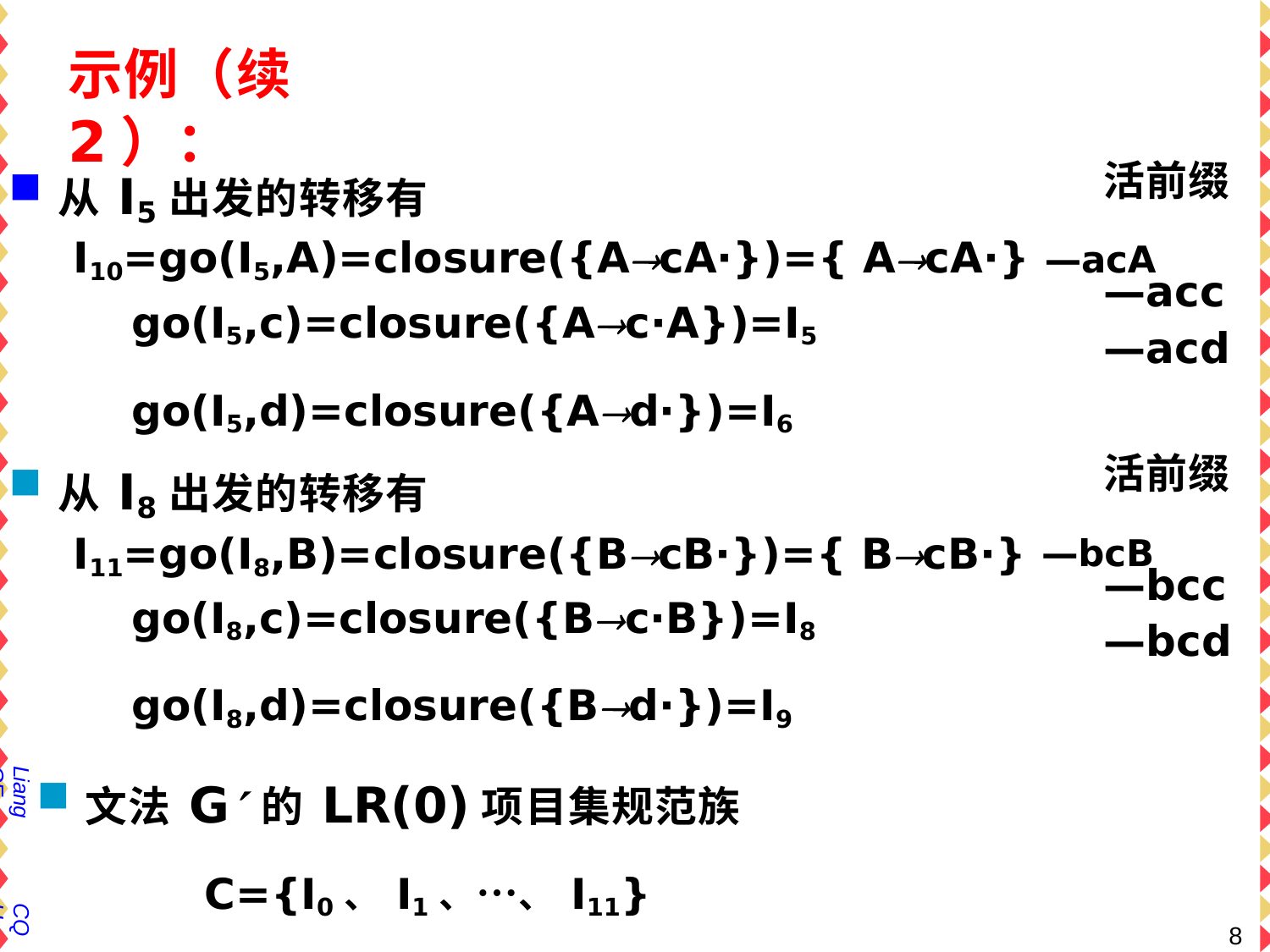

# 示例（续2）：
从I5出发的转移有
活前缀
I10=go(I5,A)=closure({A→cA·})={ A→cA·} —acA
—acc
—acd
go(I5,c)=closure({A→c·A})=I5  go(I5,d)=closure({A→d·})=I6
从I8出发的转移有
活前缀
I11=go(I8,B)=closure({B→cB·})={ B→cB·} —bcB
—bcc
—bcd
go(I8,c)=closure({B→c·B})=I8  go(I8,d)=closure({B→d·})=I9
文法G′的LR(0)项目集规范族
C={I0、I1、…、I11}
Liang GE
CQU
82